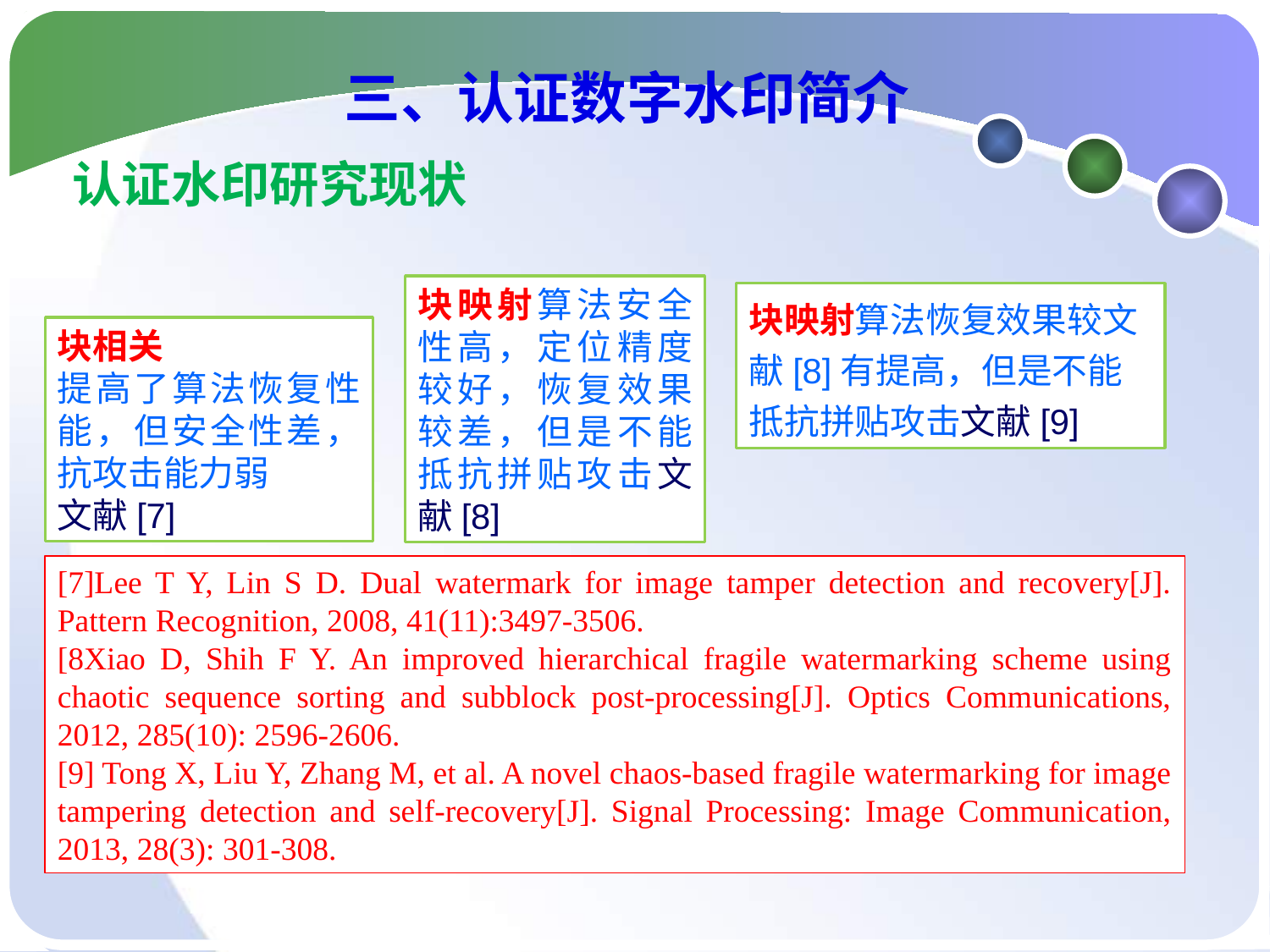

#
三、认证数字水印简介
认证水印研究现状
块映射算法安全性高，定位精度较好，恢复效果较差，但是不能抵抗拼贴攻击文献[8]
块映射算法恢复效果较文献[8]有提高，但是不能抵抗拼贴攻击文献[9]
块相关
提高了算法恢复性能，但安全性差，抗攻击能力弱
文献[7]
[7]Lee T Y, Lin S D. Dual watermark for image tamper detection and recovery[J]. Pattern Recognition, 2008, 41(11):3497-3506.
[8Xiao D, Shih F Y. An improved hierarchical fragile watermarking scheme using chaotic sequence sorting and subblock post-processing[J]. Optics Communications, 2012, 285(10): 2596-2606.
[9] Tong X, Liu Y, Zhang M, et al. A novel chaos-based fragile watermarking for image tampering detection and self-recovery[J]. Signal Processing: Image Communication, 2013, 28(3): 301-308.